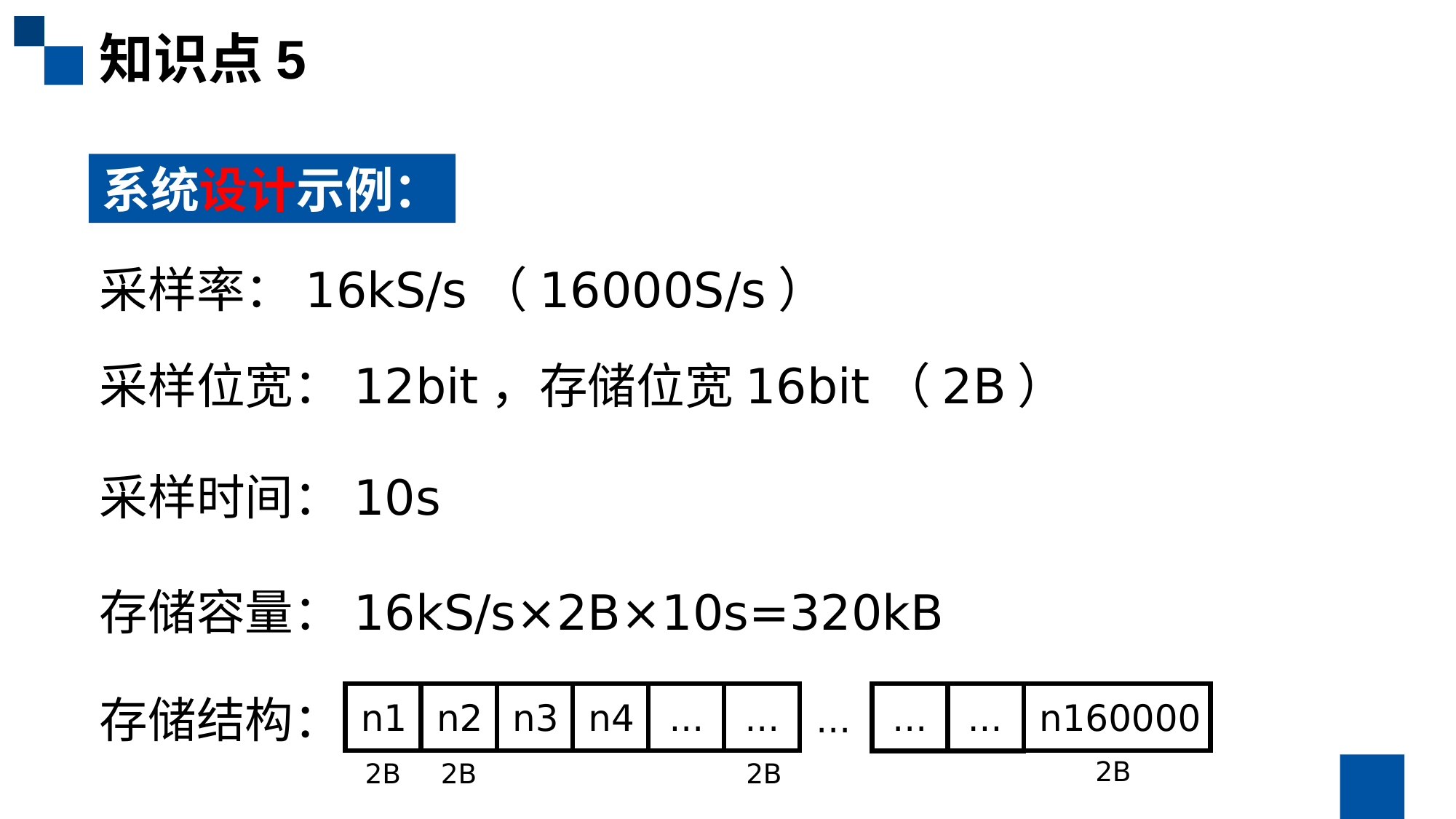

知识点5
系统设计示例：
采样率：16kS/s（16000S/s）
采样位宽：12bit，存储位宽16bit（2B）
采样时间：10s
存储容量：16kS/s×2B×10s=320kB

存储结构：
...
...
n160000
n1
n2
n3
n4
...
...
...
2B
2B
2B
2B
10